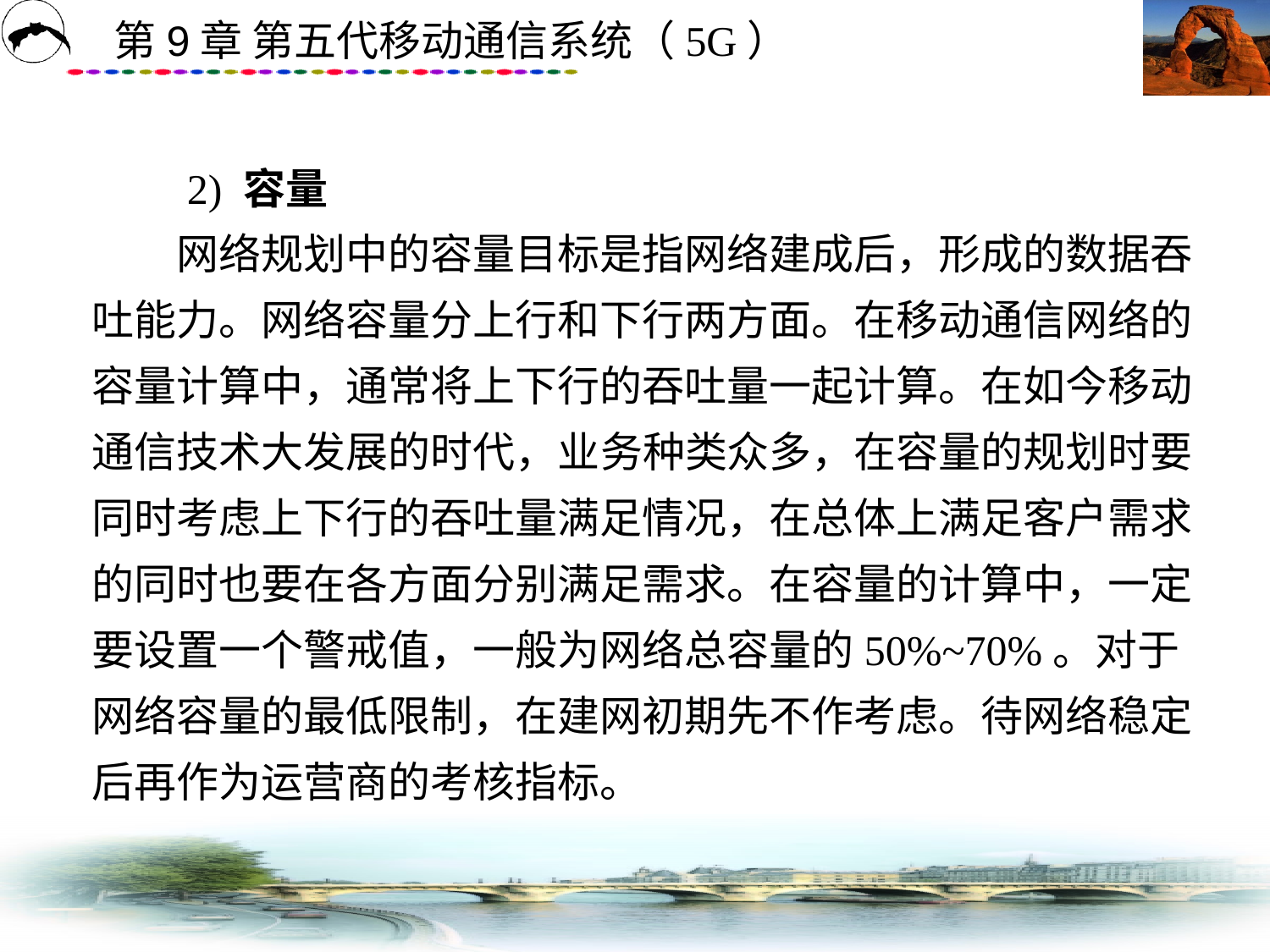

# 2) 容量 　　网络规划中的容量目标是指网络建成后，形成的数据吞吐能力。网络容量分上行和下行两方面。在移动通信网络的容量计算中，通常将上下行的吞吐量一起计算。在如今移动通信技术大发展的时代，业务种类众多，在容量的规划时要同时考虑上下行的吞吐量满足情况，在总体上满足客户需求的同时也要在各方面分别满足需求。在容量的计算中，一定要设置一个警戒值，一般为网络总容量的50%~70%。对于网络容量的最低限制，在建网初期先不作考虑。待网络稳定后再作为运营商的考核指标。